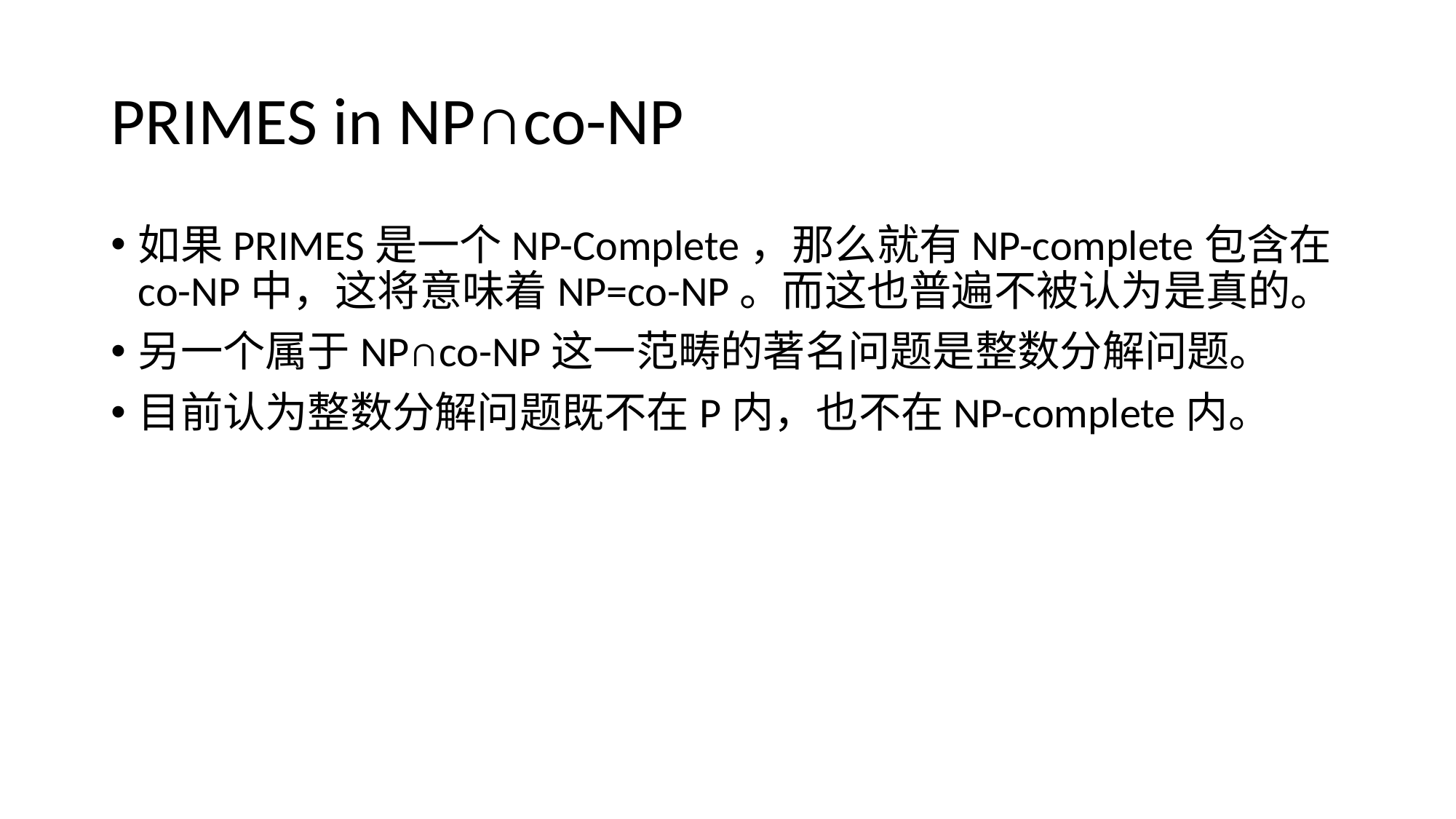

# PRIMES in NP∩co-NP
如果PRIMES是一个NP-Complete，那么就有NP-complete包含在co-NP中，这将意味着NP=co-NP。而这也普遍不被认为是真的。
另一个属于NP∩co-NP这一范畴的著名问题是整数分解问题。
目前认为整数分解问题既不在P内，也不在NP-complete内。